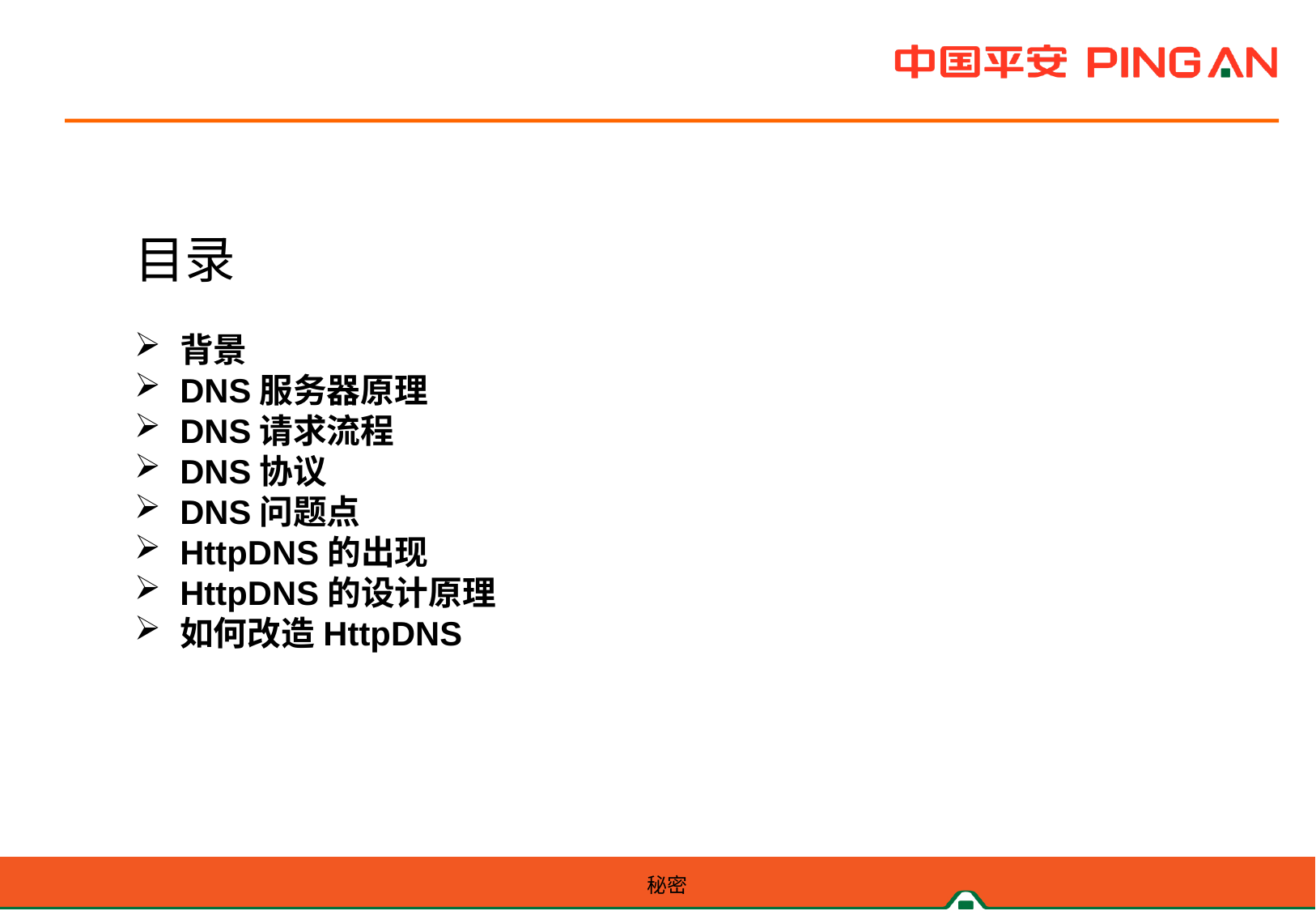

目录

背景
DNS服务器原理
DNS请求流程
DNS协议
DNS问题点
HttpDNS的出现
HttpDNS的设计原理
如何改造HttpDNS